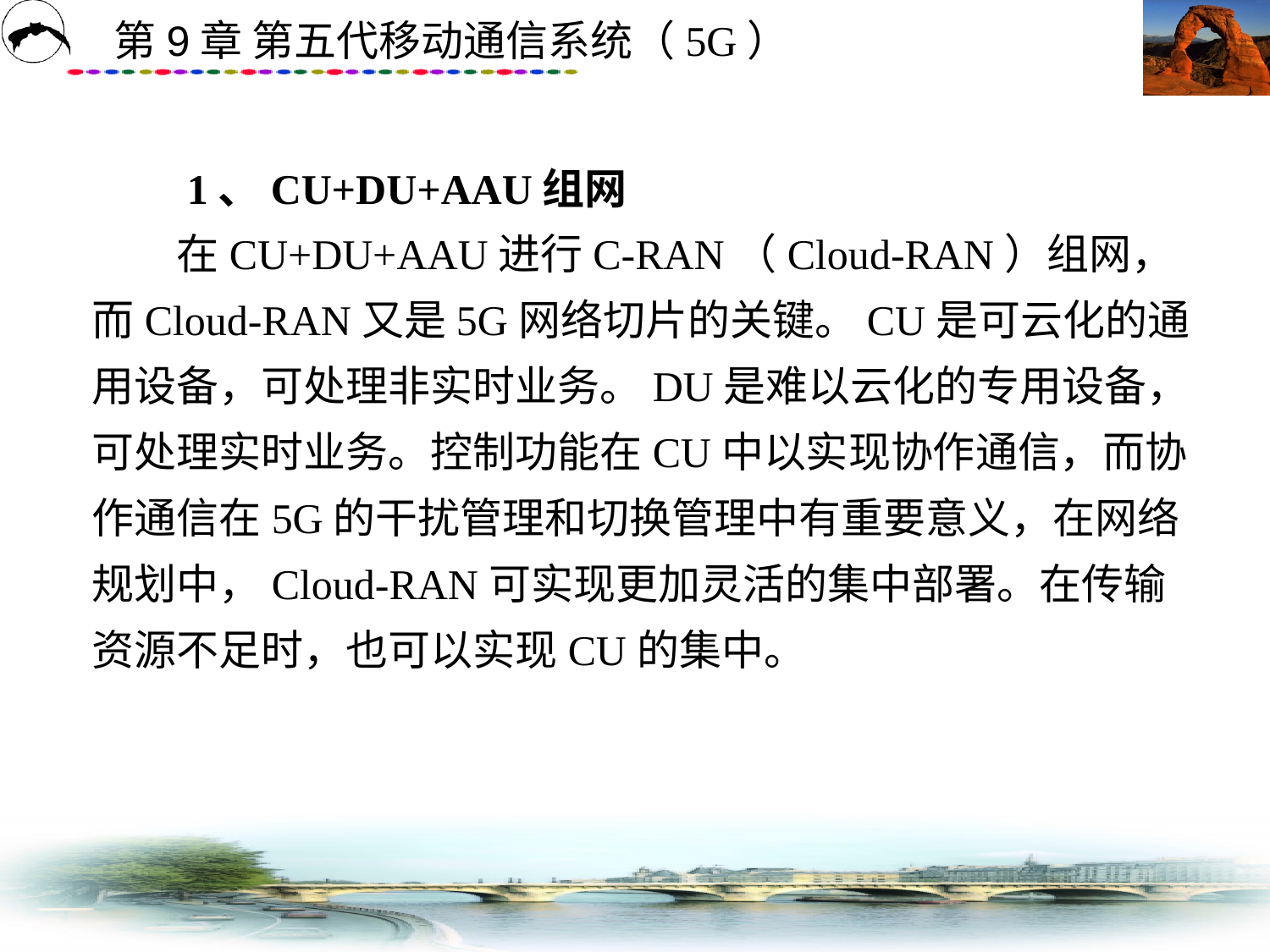

# 1、CU+DU+AAU组网 　　在CU+DU+AAU进行C-RAN（Cloud-RAN）组网，而Cloud-RAN又是5G网络切片的关键。CU是可云化的通用设备，可处理非实时业务。DU是难以云化的专用设备，可处理实时业务。控制功能在CU中以实现协作通信，而协作通信在5G的干扰管理和切换管理中有重要意义，在网络规划中，Cloud-RAN可实现更加灵活的集中部署。在传输资源不足时，也可以实现CU的集中。